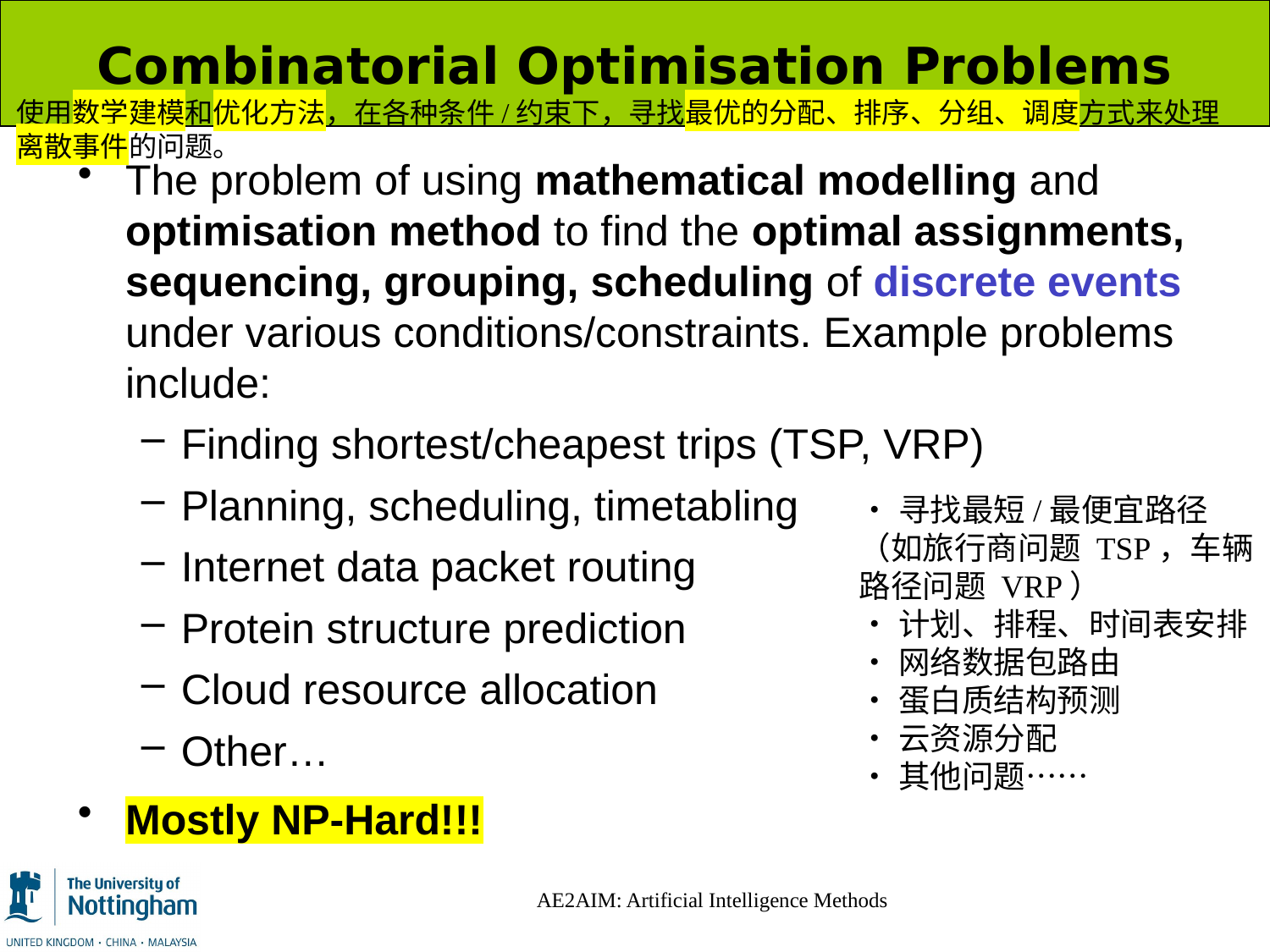

# Combinatorial Optimisation Problems
使用数学建模和优化方法，在各种条件/约束下，寻找最优的分配、排序、分组、调度方式来处理离散事件的问题。
The problem of using mathematical modelling and optimisation method to find the optimal assignments, sequencing, grouping, scheduling of discrete events under various conditions/constraints. Example problems include:
Finding shortest/cheapest trips (TSP, VRP)
Planning, scheduling, timetabling
Internet data packet routing
Protein structure prediction
Cloud resource allocation
Other…
Mostly NP-Hard!!!
•寻找最短/最便宜路径（如旅行商问题 TSP，车辆路径问题 VRP）
•计划、排程、时间表安排
•网络数据包路由
•蛋白质结构预测
•云资源分配
•其他问题……
AE2AIM: Artificial Intelligence Methods